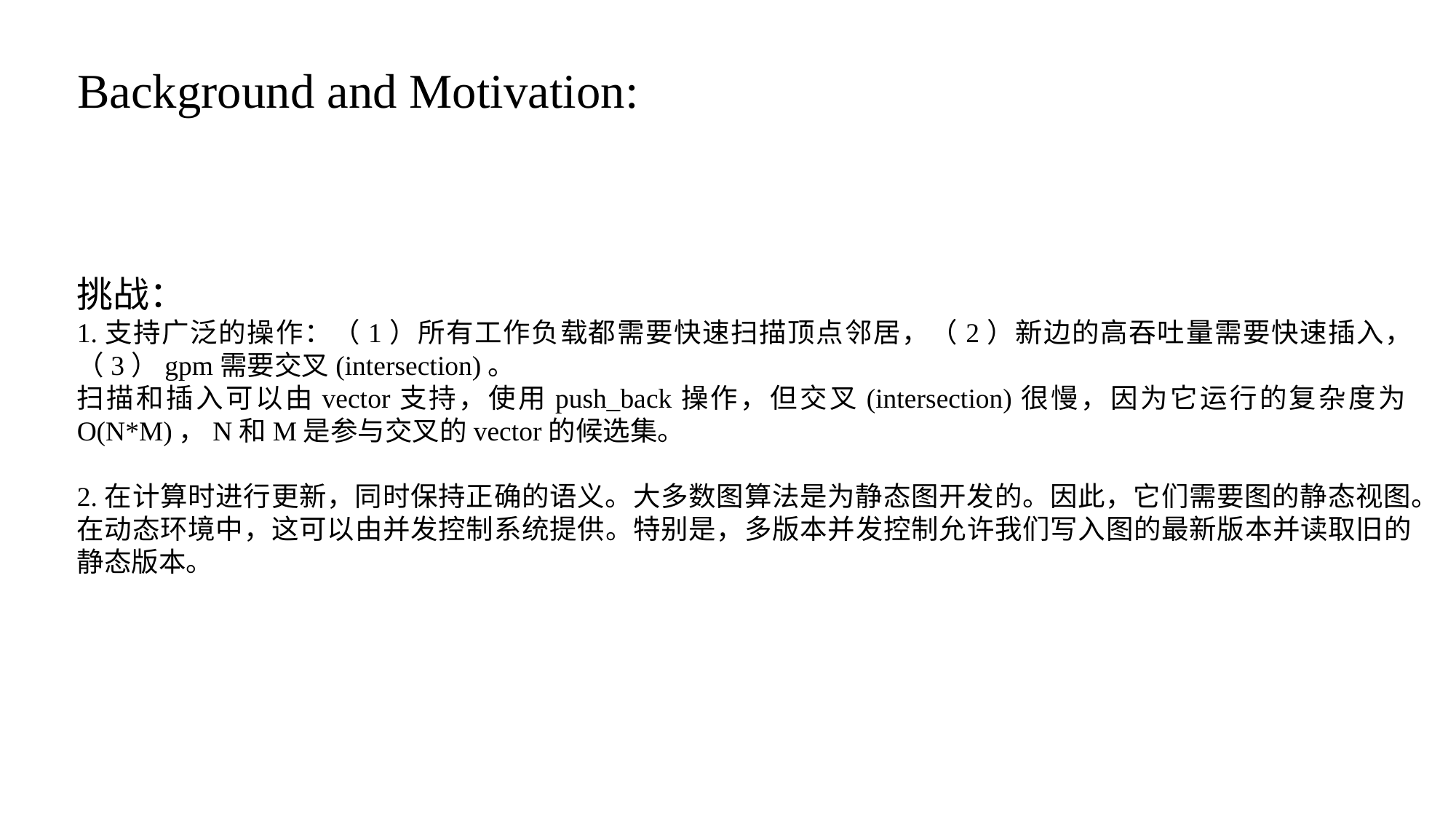

# Background and Motivation:
挑战：
1.支持广泛的操作：（1）所有工作负载都需要快速扫描顶点邻居，（2）新边的高吞吐量需要快速插入，（3）gpm需要交叉(intersection)。
扫描和插入可以由vector支持，使用push_back操作，但交叉(intersection)很慢，因为它运行的复杂度为O(N*M)，N和M是参与交叉的vector的候选集。

2.在计算时进行更新，同时保持正确的语义。大多数图算法是为静态图开发的。因此，它们需要图的静态视图。在动态环境中，这可以由并发控制系统提供。特别是，多版本并发控制允许我们写入图的最新版本并读取旧的静态版本。